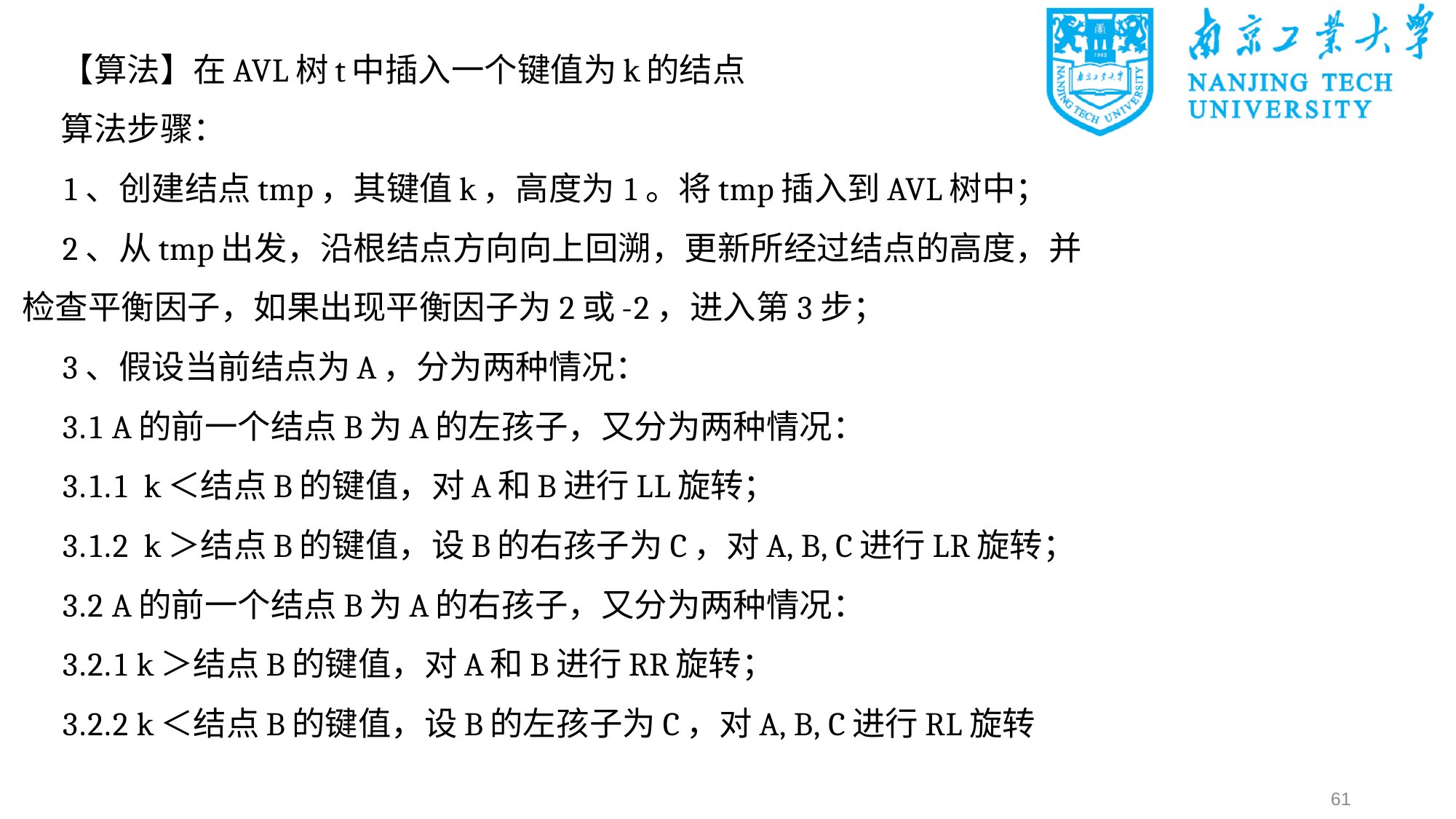

【算法】在AVL树t中插入一个键值为k的结点
算法步骤：
1、创建结点tmp，其键值k，高度为1。将tmp插入到AVL树中；
2、从tmp出发，沿根结点方向向上回溯，更新所经过结点的高度，并检查平衡因子，如果出现平衡因子为2或-2，进入第3步；
3、假设当前结点为A，分为两种情况：
3.1 A的前一个结点B为A的左孩子，又分为两种情况：
3.1.1  k＜结点B的键值，对A和B进行LL旋转；
3.1.2  k＞结点B的键值，设B的右孩子为C，对A, B, C进行LR旋转；
3.2 A的前一个结点B为A的右孩子，又分为两种情况：
3.2.1 k＞结点B的键值，对A和B进行RR旋转；
3.2.2 k＜结点B的键值，设B的左孩子为C，对A, B, C进行RL旋转
61